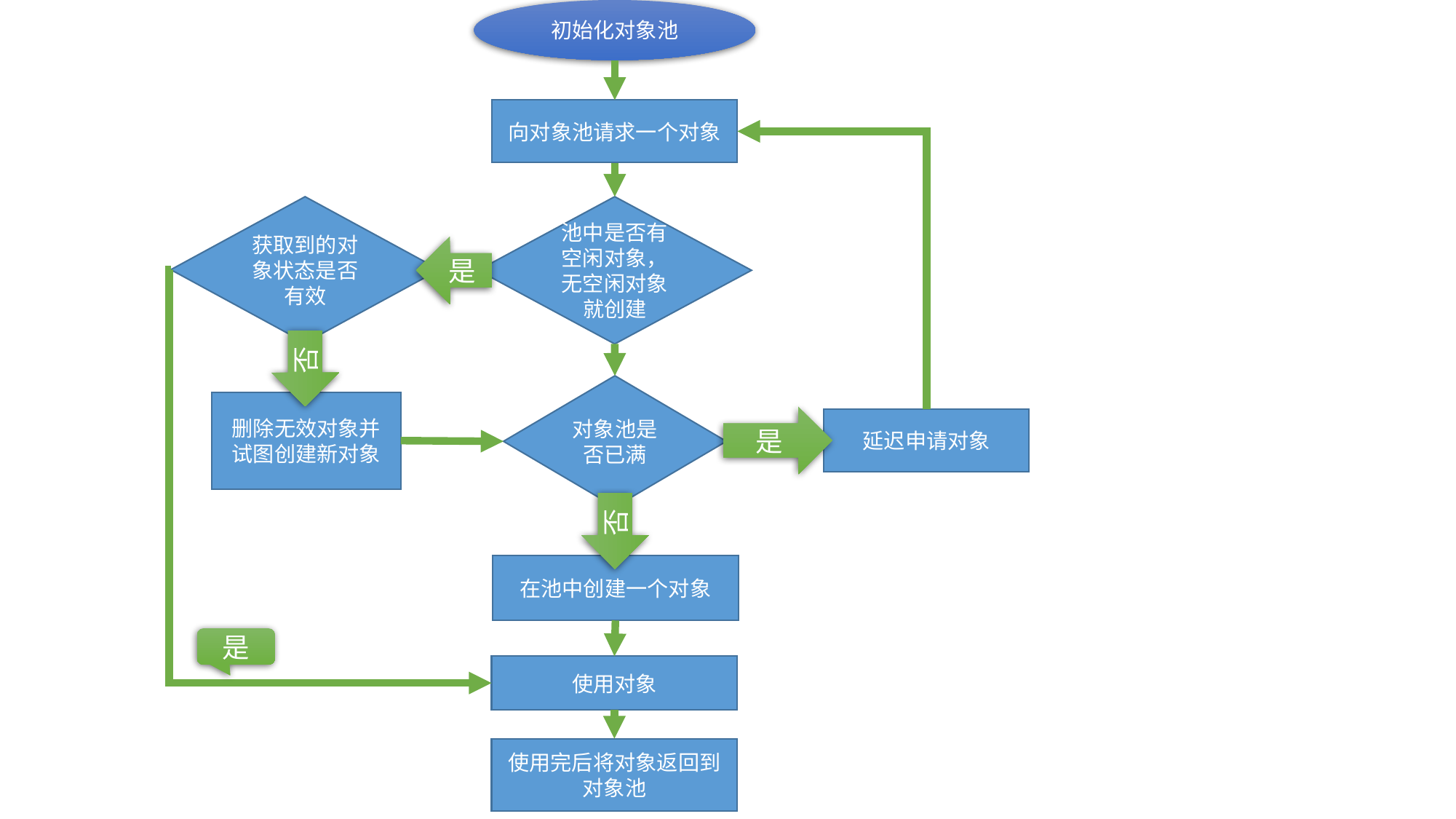

初始化对象池
向对象池请求一个对象
获取到的对象状态是否有效
池中是否有空闲对象，无空闲对象就创建
是
否
对象池是否已满
删除无效对象并试图创建新对象
是
延迟申请对象
否
在池中创建一个对象
是
使用对象
使用完后将对象返回到对象池